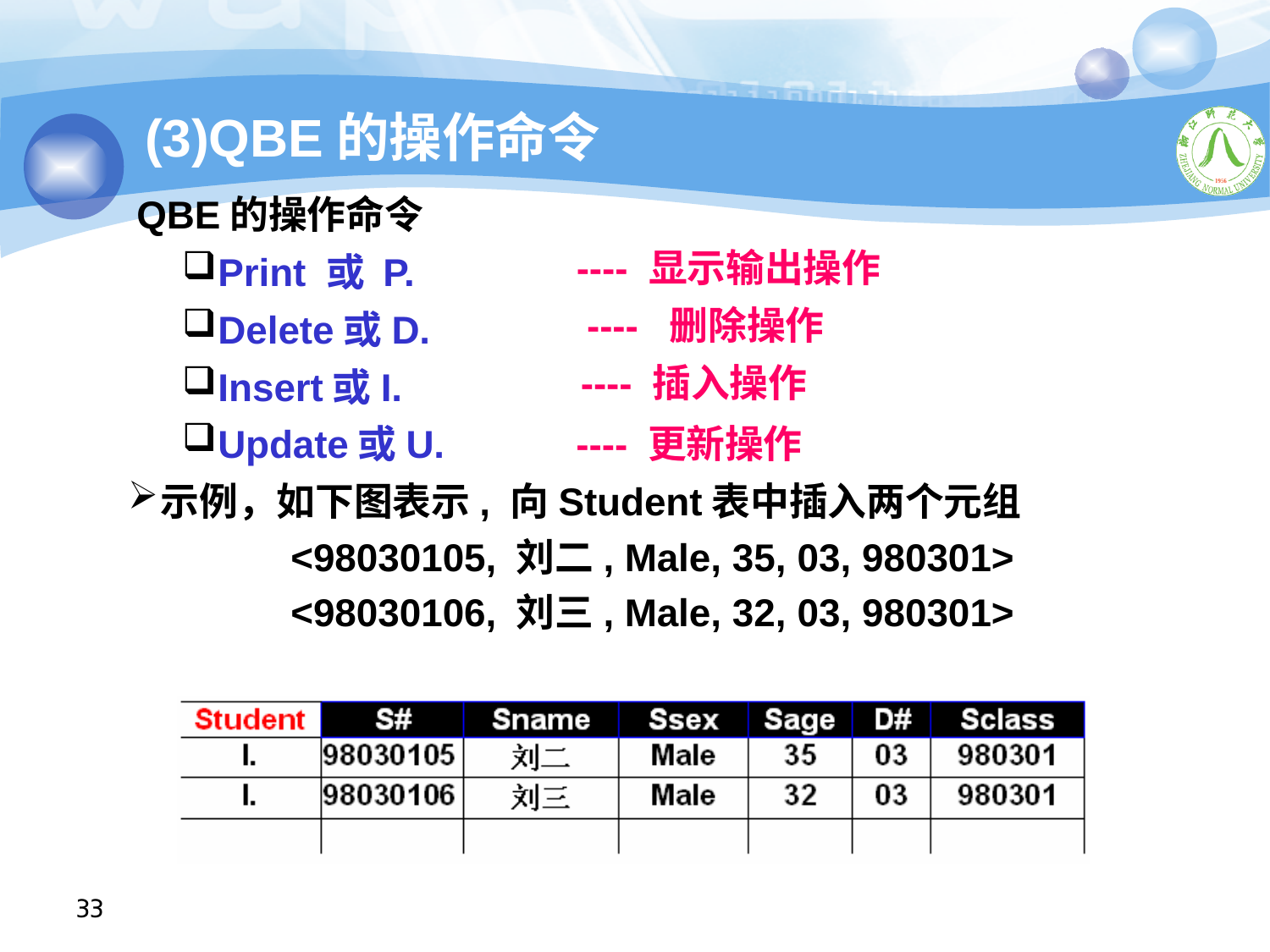

# (3)QBE的操作命令
QBE的操作命令
Print 或 P.
Delete或D.
Insert或I.
----	显示输出操作
----	删除操作
---- 插入操作
Update或U.            ---- 更新操作
示例，如下图表示, 向Student表中插入两个元组
<98030105, 刘二, Male, 35, 03, 980301>
<98030106, 刘三, Male, 32, 03, 980301>

33